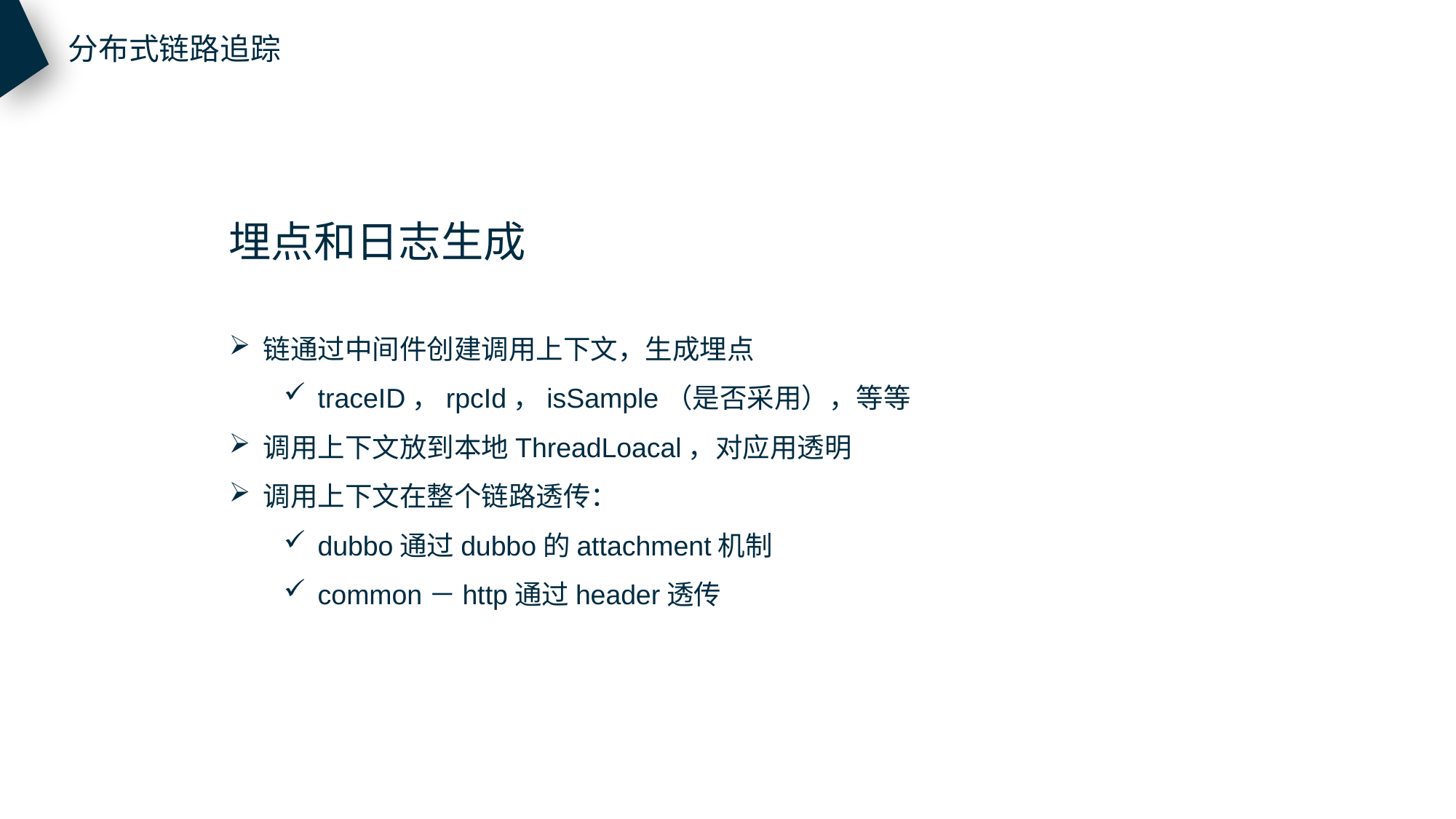

分布式链路追踪

埋点和日志生成

链通过中间件创建调用上下文，生成埋点
traceID，rpcId，isSample（是否采用），等等
调用上下文放到本地ThreadLoacal，对应用透明
调用上下文在整个链路透传：
dubbo通过dubbo的attachment机制
common－http通过header透传